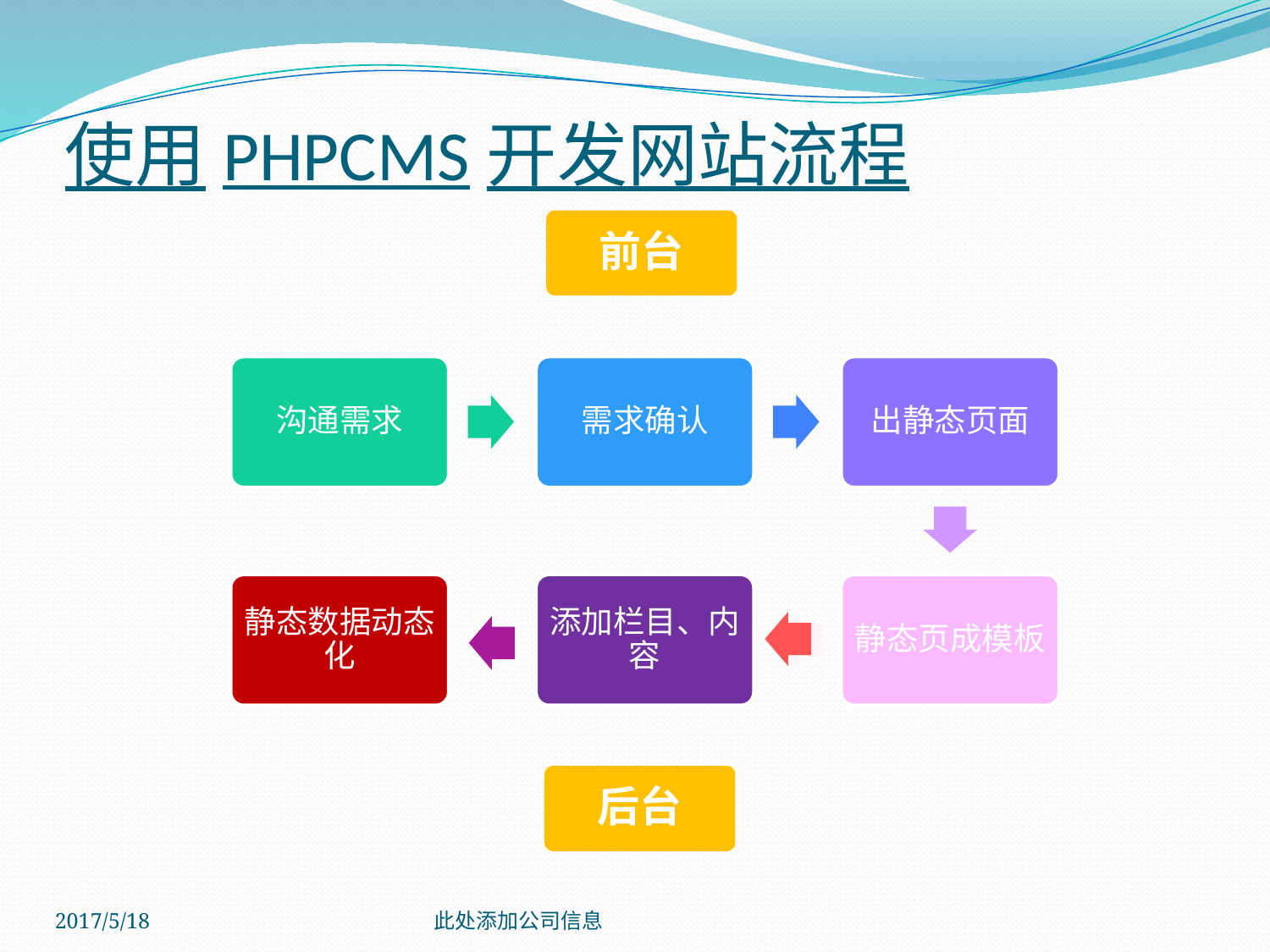

# 使用PHPCMS开发网站流程

前台
沟通需求
需求确认
出静态页面

静态数据动态化
添加栏目、内容
静态页成模板

后台
2017/5/18
此处添加公司信息